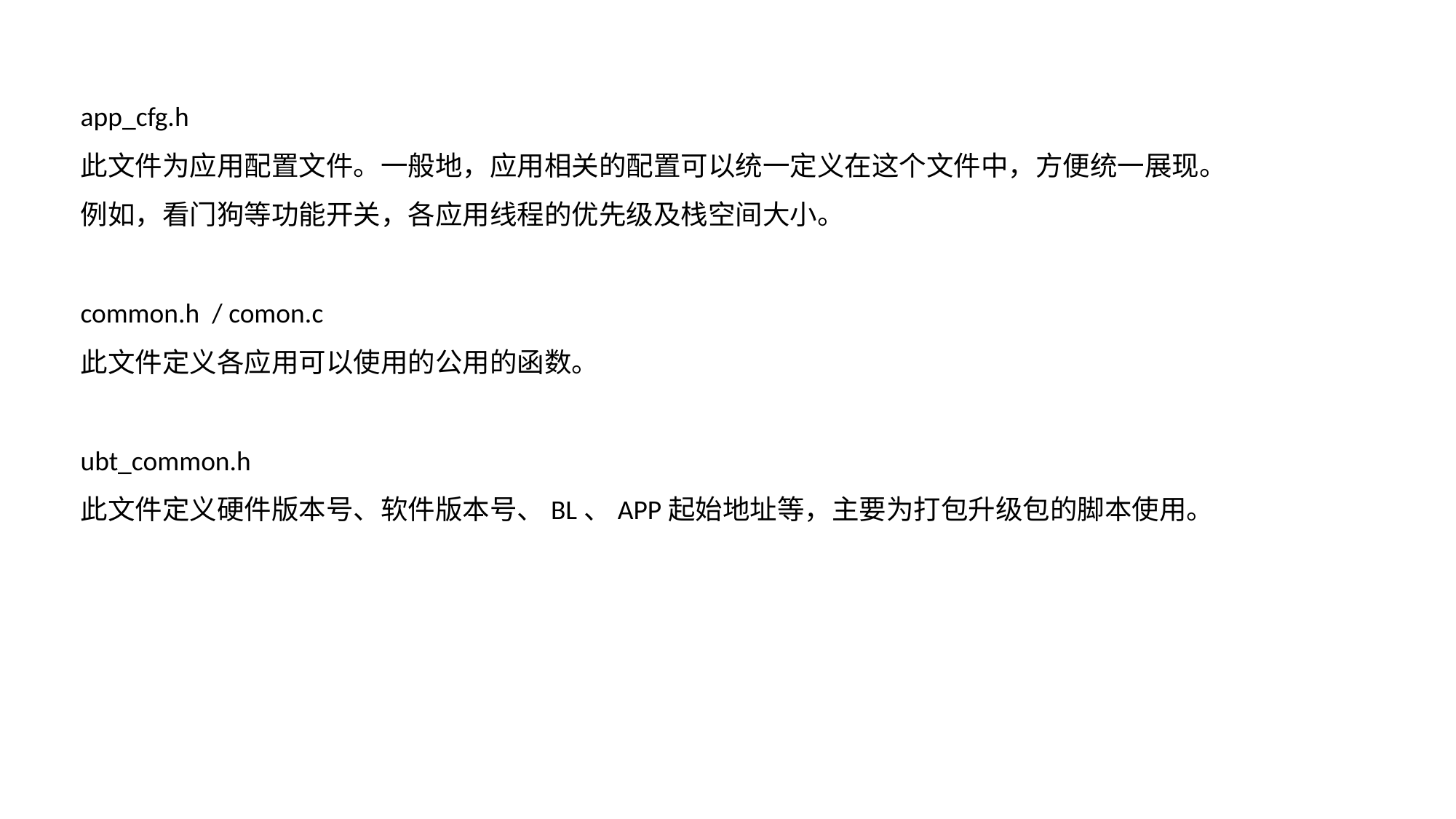

app_cfg.h
此文件为应用配置文件。一般地，应用相关的配置可以统一定义在这个文件中，方便统一展现。
例如，看门狗等功能开关，各应用线程的优先级及栈空间大小。

common.h  / comon.c
此文件定义各应用可以使用的公用的函数。

ubt_common.h
此文件定义硬件版本号、软件版本号、BL、APP起始地址等，主要为打包升级包的脚本使用。